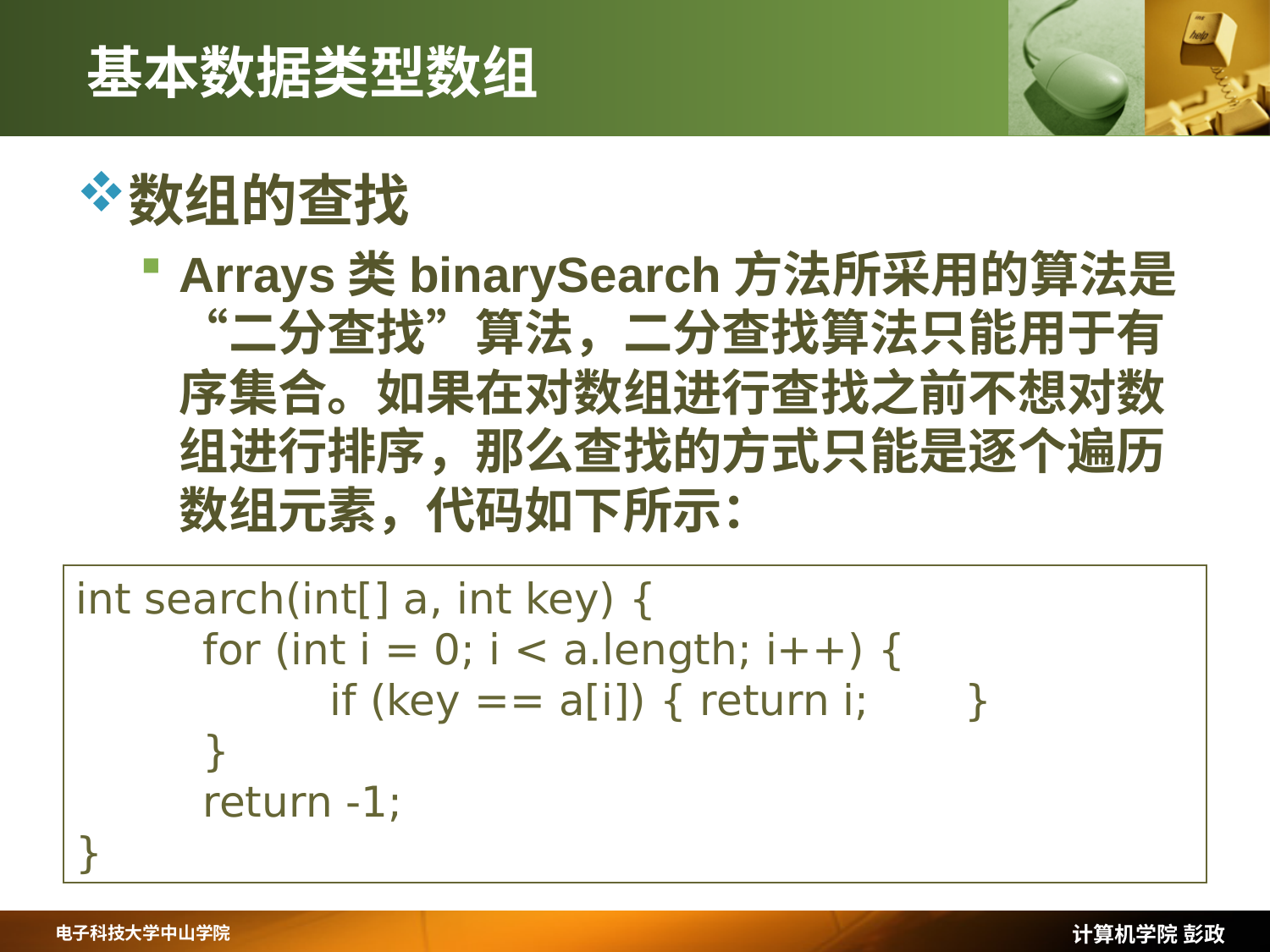

# 基本数据类型数组
数组的查找
Arrays类binarySearch方法所采用的算法是“二分查找”算法，二分查找算法只能用于有序集合。如果在对数组进行查找之前不想对数组进行排序，那么查找的方式只能是逐个遍历数组元素，代码如下所示：
int search(int[] a, int key) {
	for (int i = 0; i < a.length; i++) {
		if (key == a[i]) { return i;	}
	}
	return -1;
}
计算机学院 彭政
电子科技大学中山学院